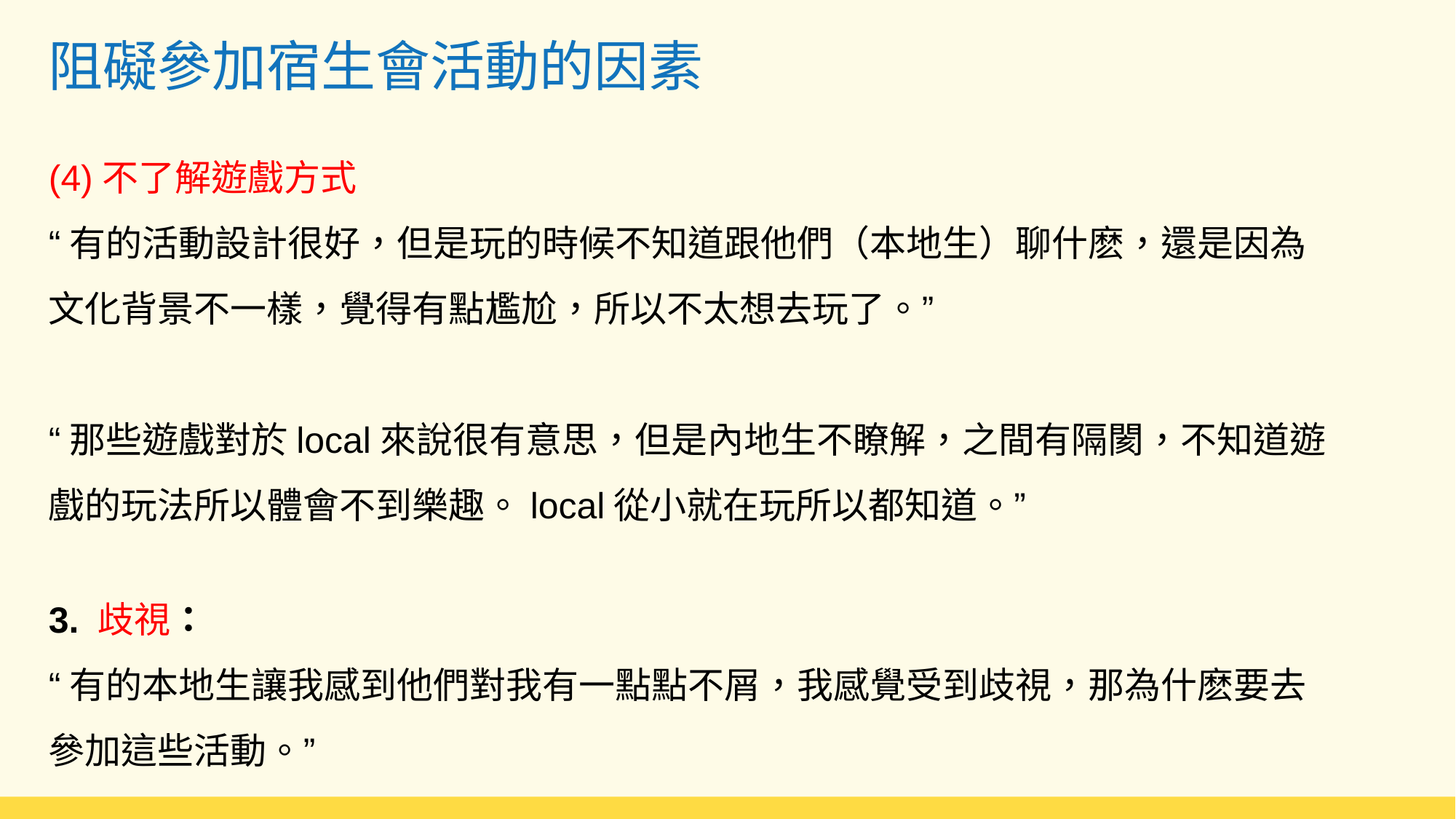

阻礙參加宿生會活動的因素
(4)不了解遊戲方式
“有的活動設計很好，但是玩的時候不知道跟他們（本地生）聊什麽，還是因為文化背景不一樣，覺得有點尷尬，所以不太想去玩了。”

“那些遊戲對於local來說很有意思，但是內地生不瞭解，之間有隔閡，不知道遊戲的玩法所以體會不到樂趣。local從小就在玩所以都知道。”

3. 歧視：
“有的本地生讓我感到他們對我有一點點不屑，我感覺受到歧視，那為什麽要去參加這些活動。”